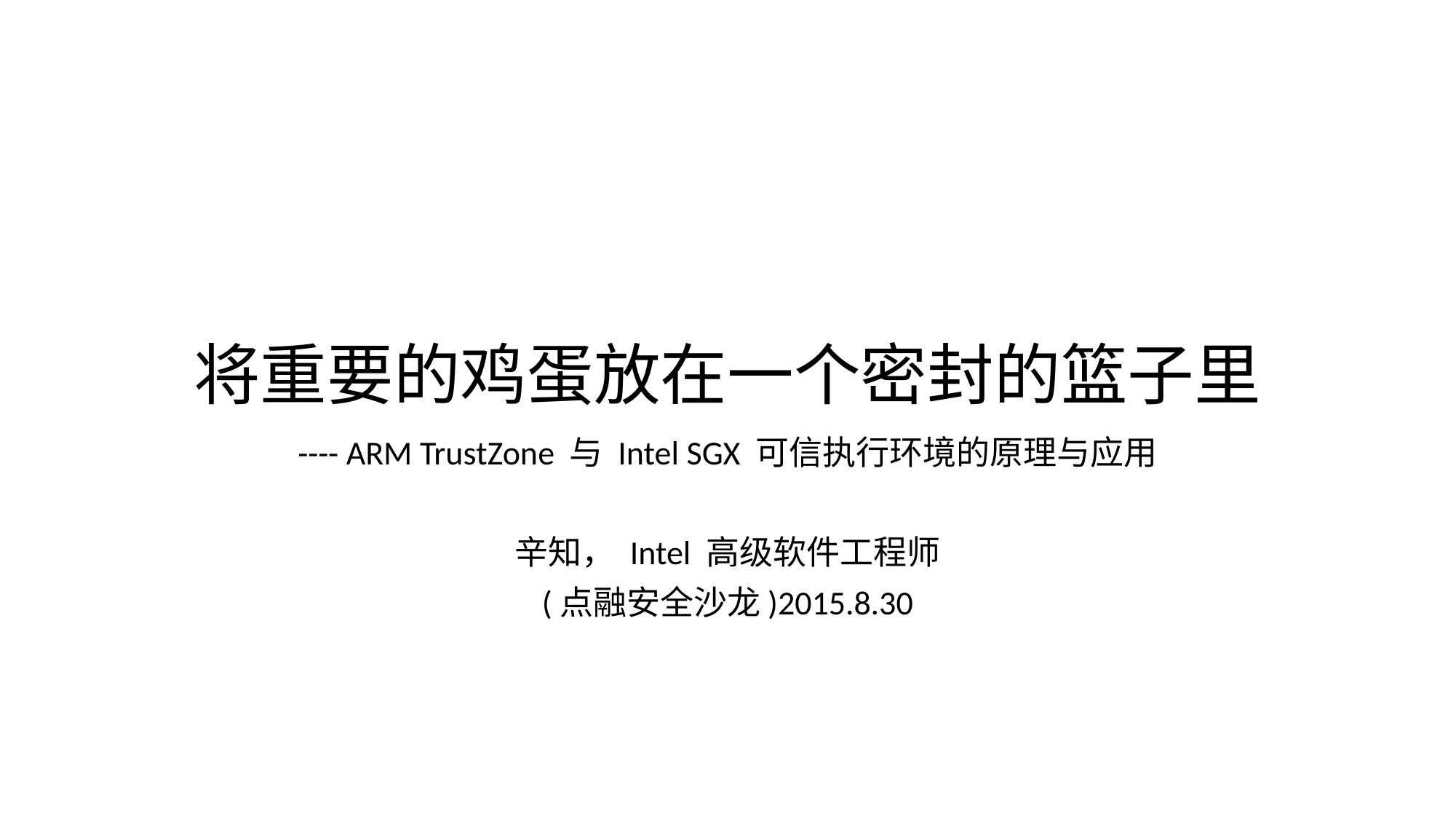

# 将重要的鸡蛋放在一个密封的篮子里
---- ARM TrustZone 与 Intel SGX 可信执行环境的原理与应用

辛知， Intel 高级软件工程师
(点融安全沙龙)2015.8.30